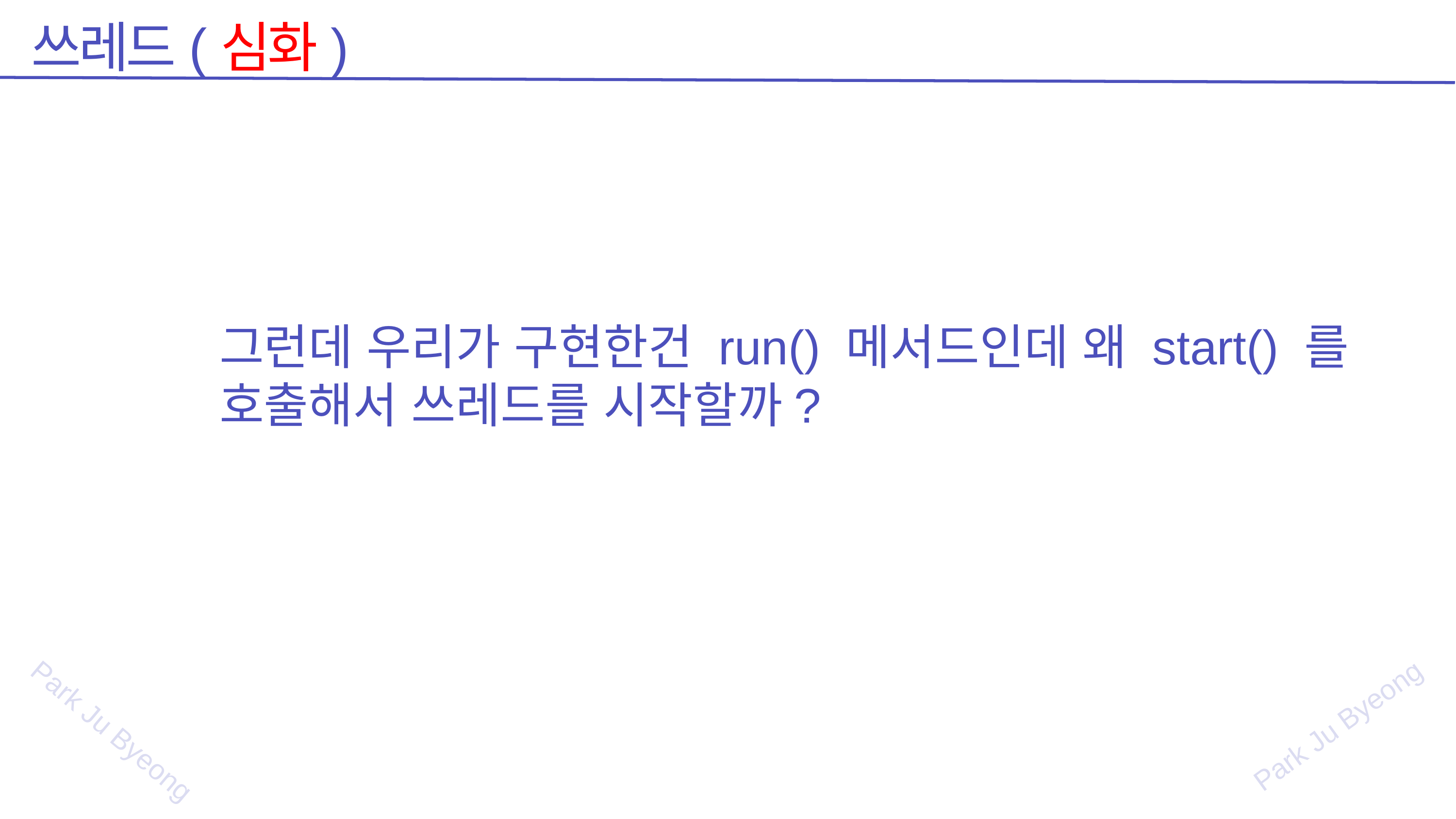

쓰레드(심화)
그런데 우리가 구현한건 run() 메서드인데 왜 start() 를 호출해서 쓰레드를 시작할까?